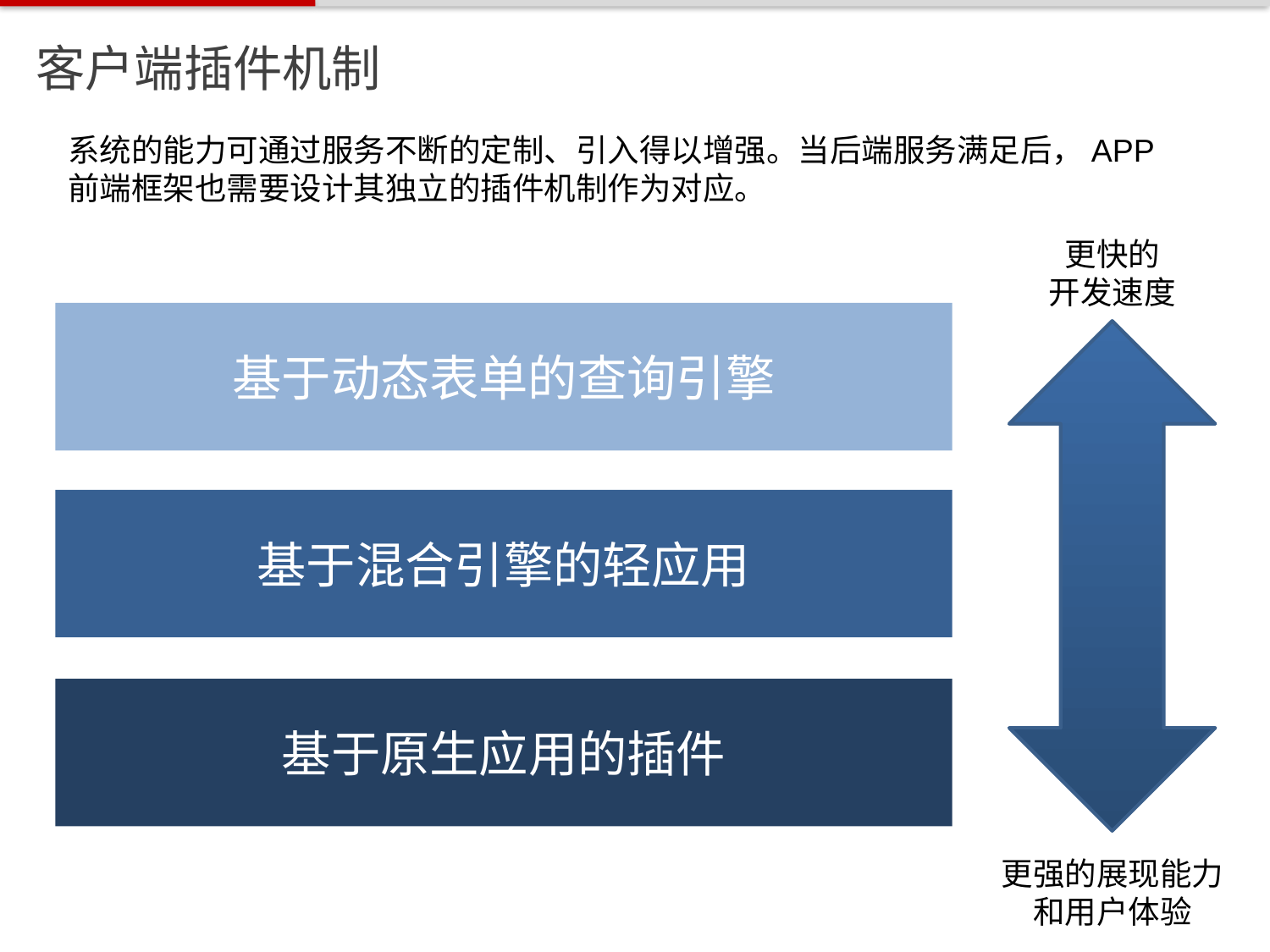

客户端插件机制
系统的能力可通过服务不断的定制、引入得以增强。当后端服务满足后，APP前端框架也需要设计其独立的插件机制作为对应。
更快的
开发速度
基于动态表单的查询引擎

基于混合引擎的轻应用
基于原生应用的插件
更强的展现能力
和用户体验